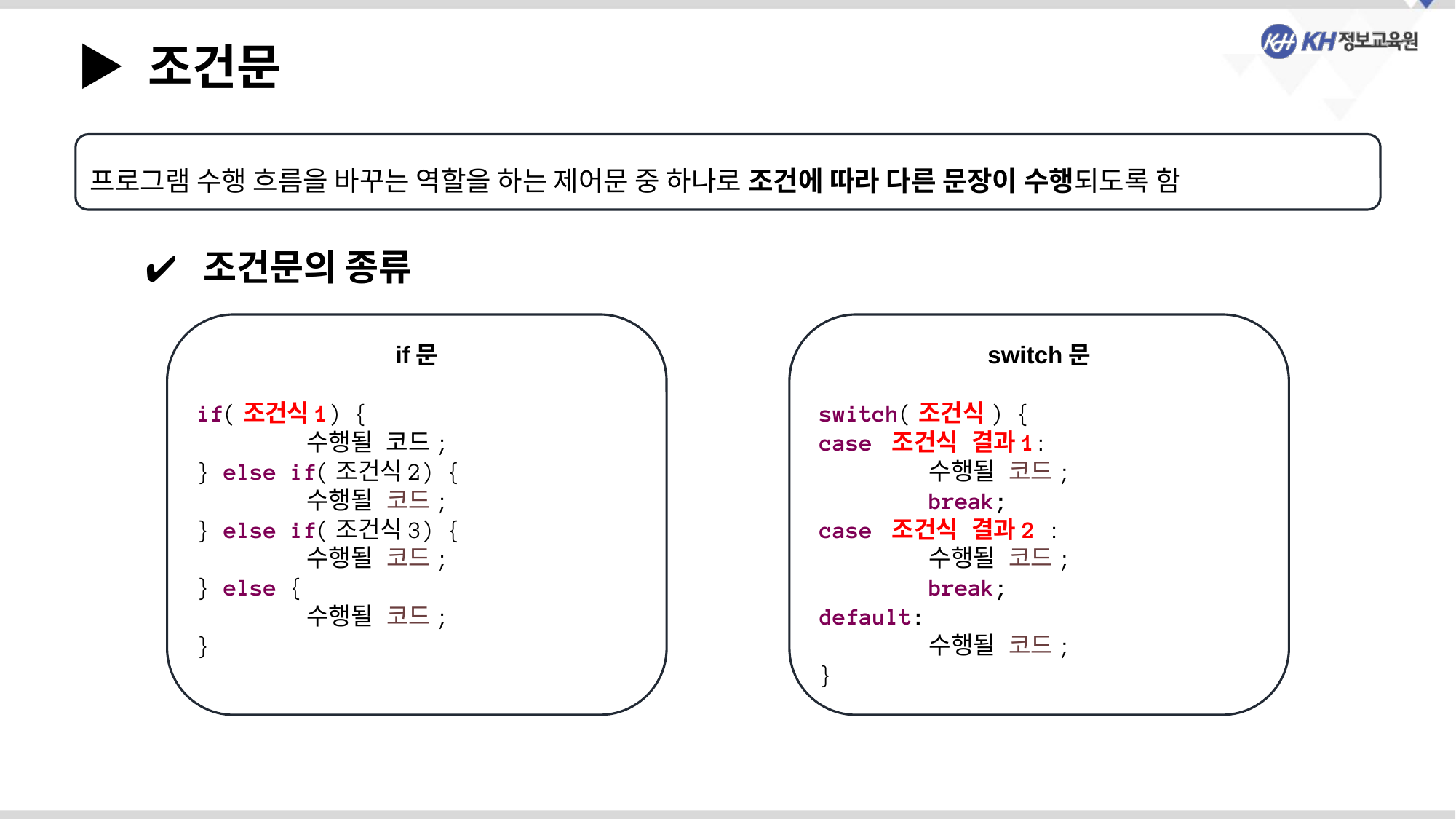

▶ 조건문
프로그램 수행 흐름을 바꾸는 역할을 하는 제어문 중 하나로 조건에 따라 다른 문장이 수행되도록 함
 조건문의 종류
if문

if(조건식1) {
	수행될 코드;
} else if(조건식2) {
	수행될 코드;
} else if(조건식3) {
	수행될 코드;
} else {
	수행될 코드;
}
switch문

switch(조건식) {
case 조건식 결과1:
	수행될 코드;
	break;
case 조건식 결과2 :
	수행될 코드;
	break;
default:
	수행될 코드;
}